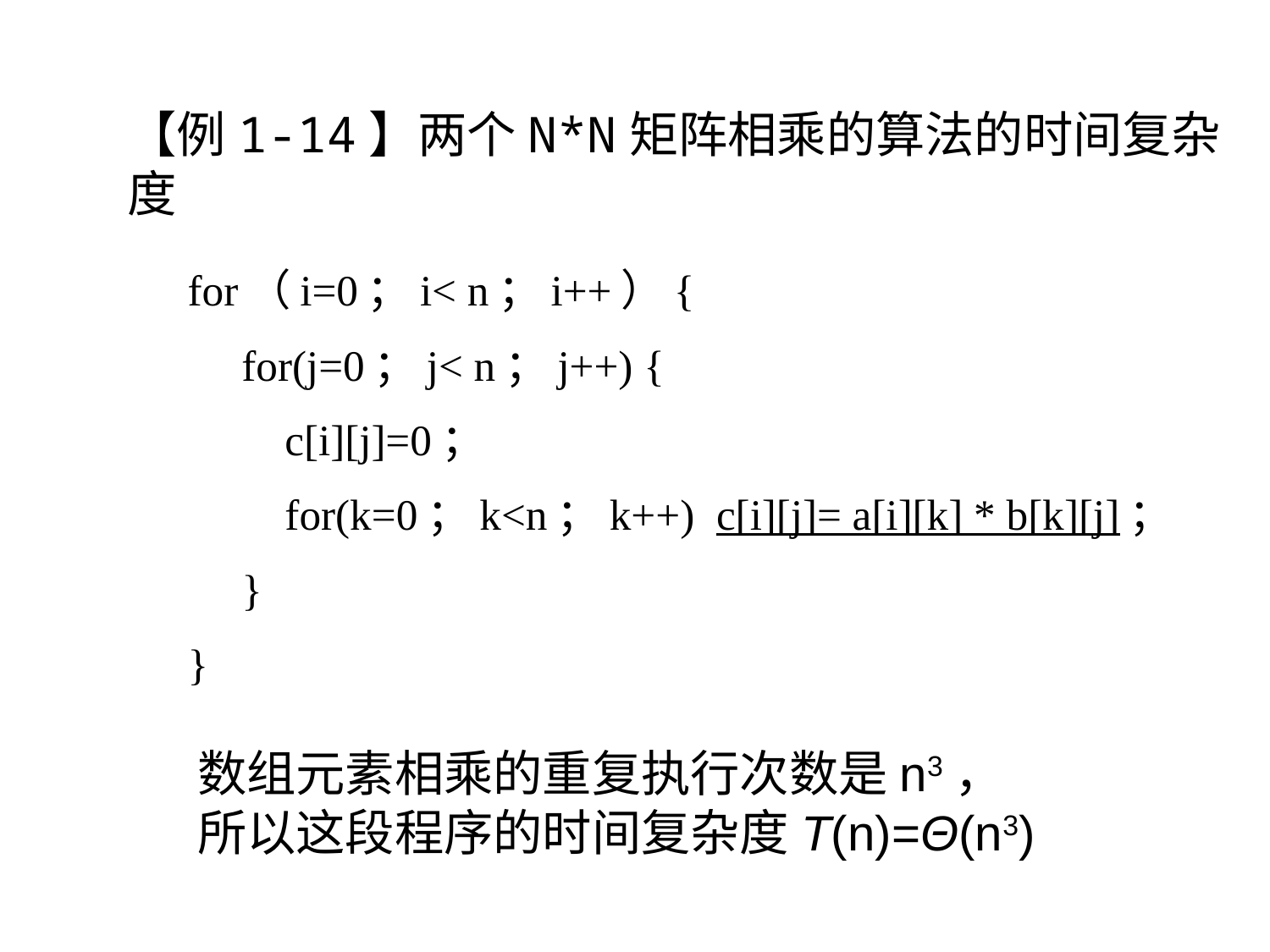

# 【例1-14】两个N*N矩阵相乘的算法的时间复杂度
for（i=0；i< n；i++）{
     for(j=0；j< n；j++) {
         c[i][j]=0；
         for(k=0；k<n；k++)  c[i][j]= a[i][k] * b[k][j]；
     }
}

数组元素相乘的重复执行次数是n3，
所以这段程序的时间复杂度T(n)=Θ(n3)